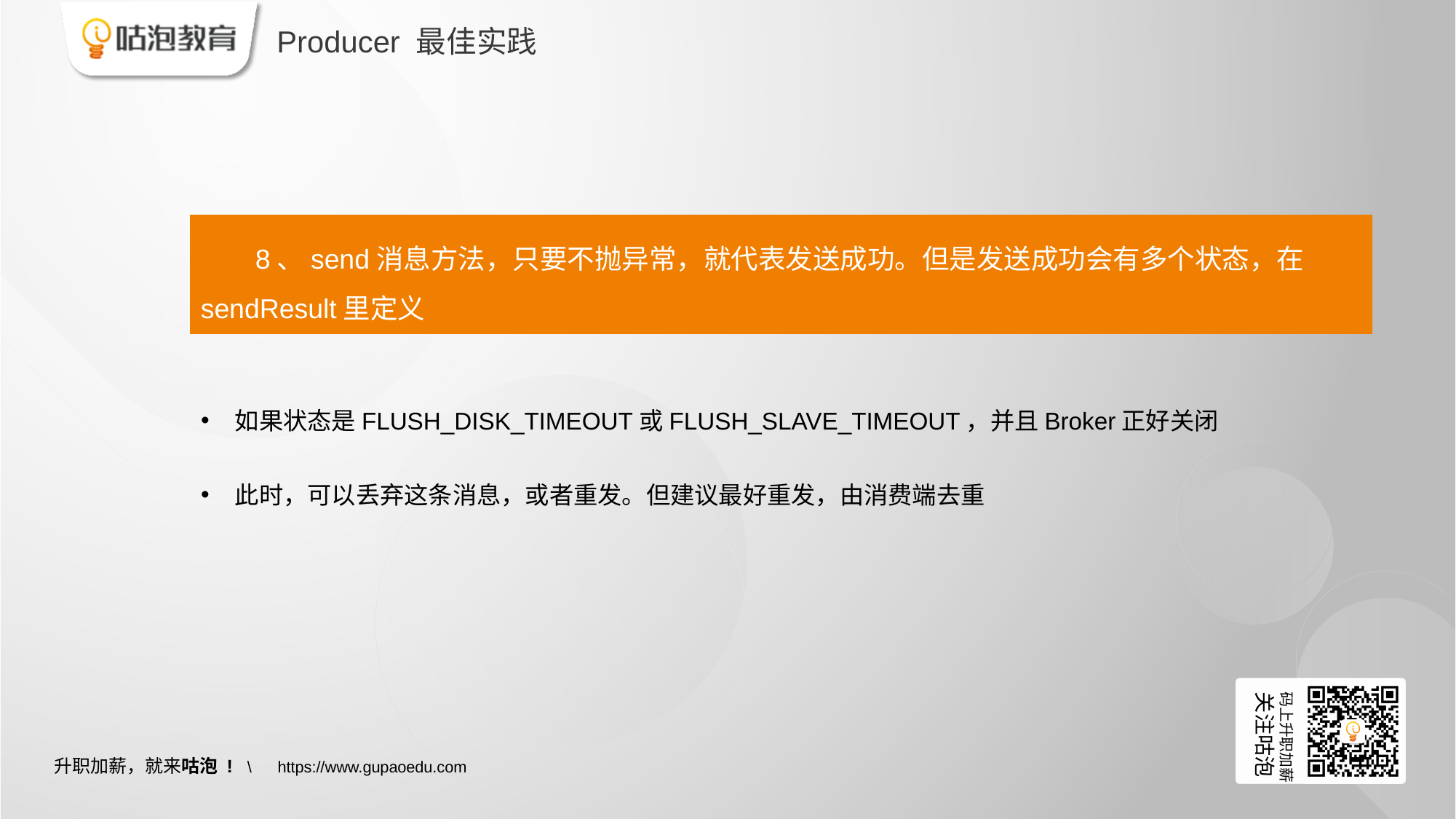

# Producer 最佳实践
8、send消息方法，只要不抛异常，就代表发送成功。但是发送成功会有多个状态，在sendResult里定义
如果状态是FLUSH_DISK_TIMEOUT或FLUSH_SLAVE_TIMEOUT，并且Broker正好关闭
此时，可以丢弃这条消息，或者重发。但建议最好重发，由消费端去重